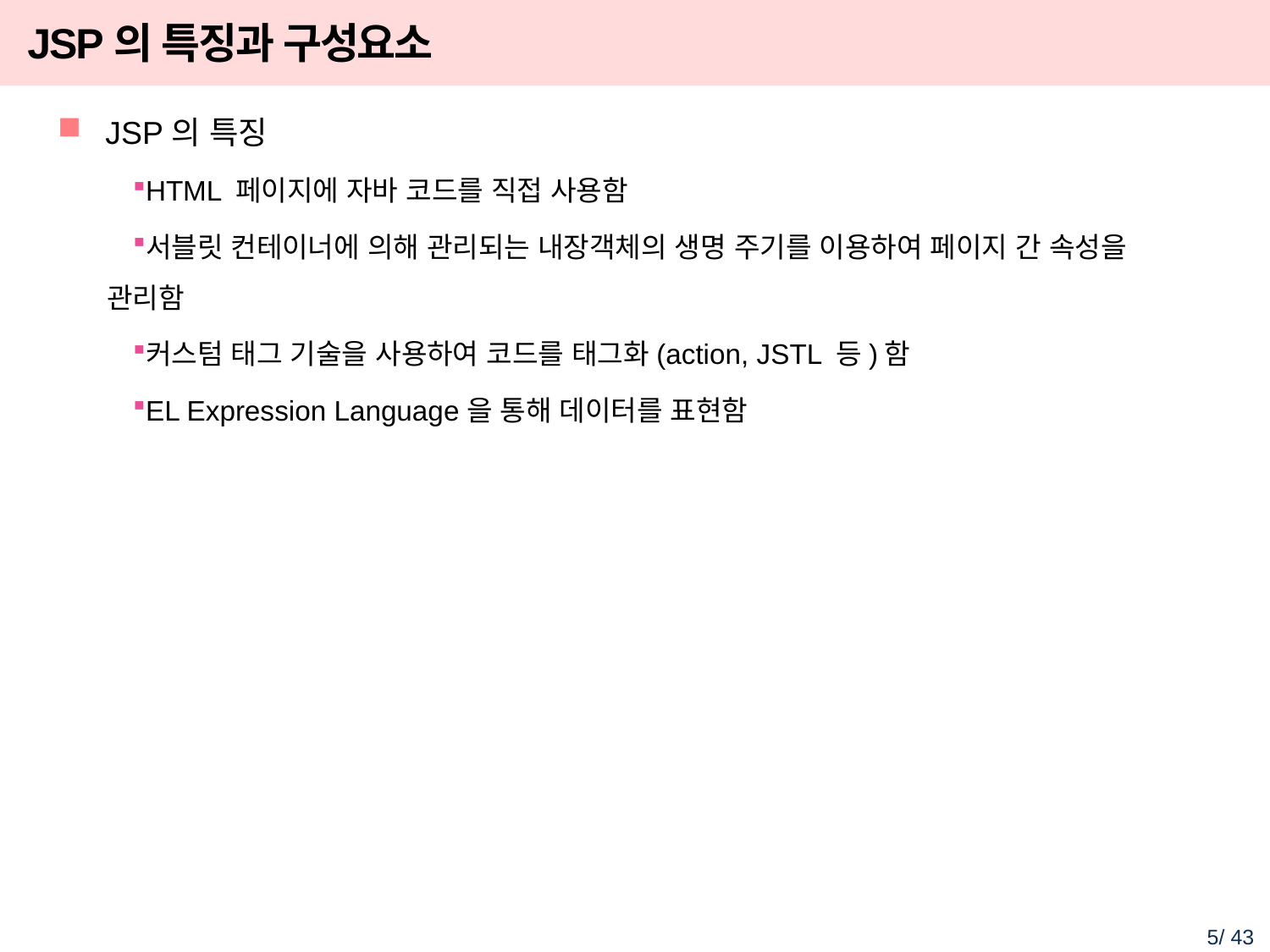

# JSP의 특징과 구성요소
JSP의 특징
HTML 페이지에 자바 코드를 직접 사용함
서블릿 컨테이너에 의해 관리되는 내장객체의 생명 주기를 이용하여 페이지 간 속성을 관리함
커스텀 태그 기술을 사용하여 코드를 태그화(action, JSTL 등)함
EL Expression Language을 통해 데이터를 표현함